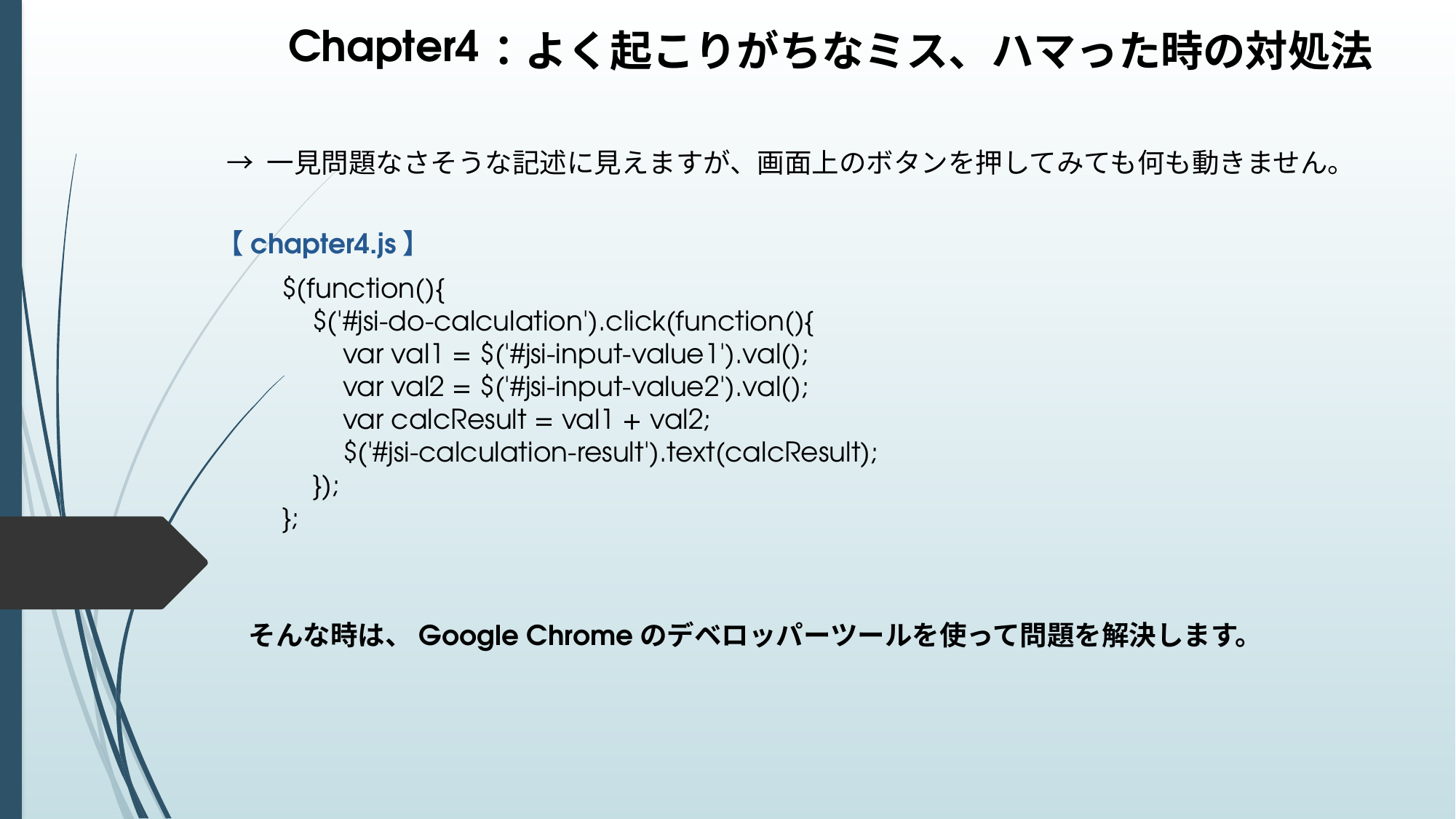

Chapter4
：よく起こりがちなミス、ハマった時の対処法
→ 一見問題なさそうな記述に見えますが、画面上のボタンを押してみても何も動きません。
【chapter4.js】
$(function(){
    $('#jsi-do-calculation').click(function(){
        var val1 = $('#jsi-input-value1').val();
        var val2 = $('#jsi-input-value2').val();
        var calcResult = val1 + val2;
        $('#jsi-calculation-result').text(calcResult);
    });
};
そんな時は、Google Chromeのデベロッパーツールを使って問題を解決します。